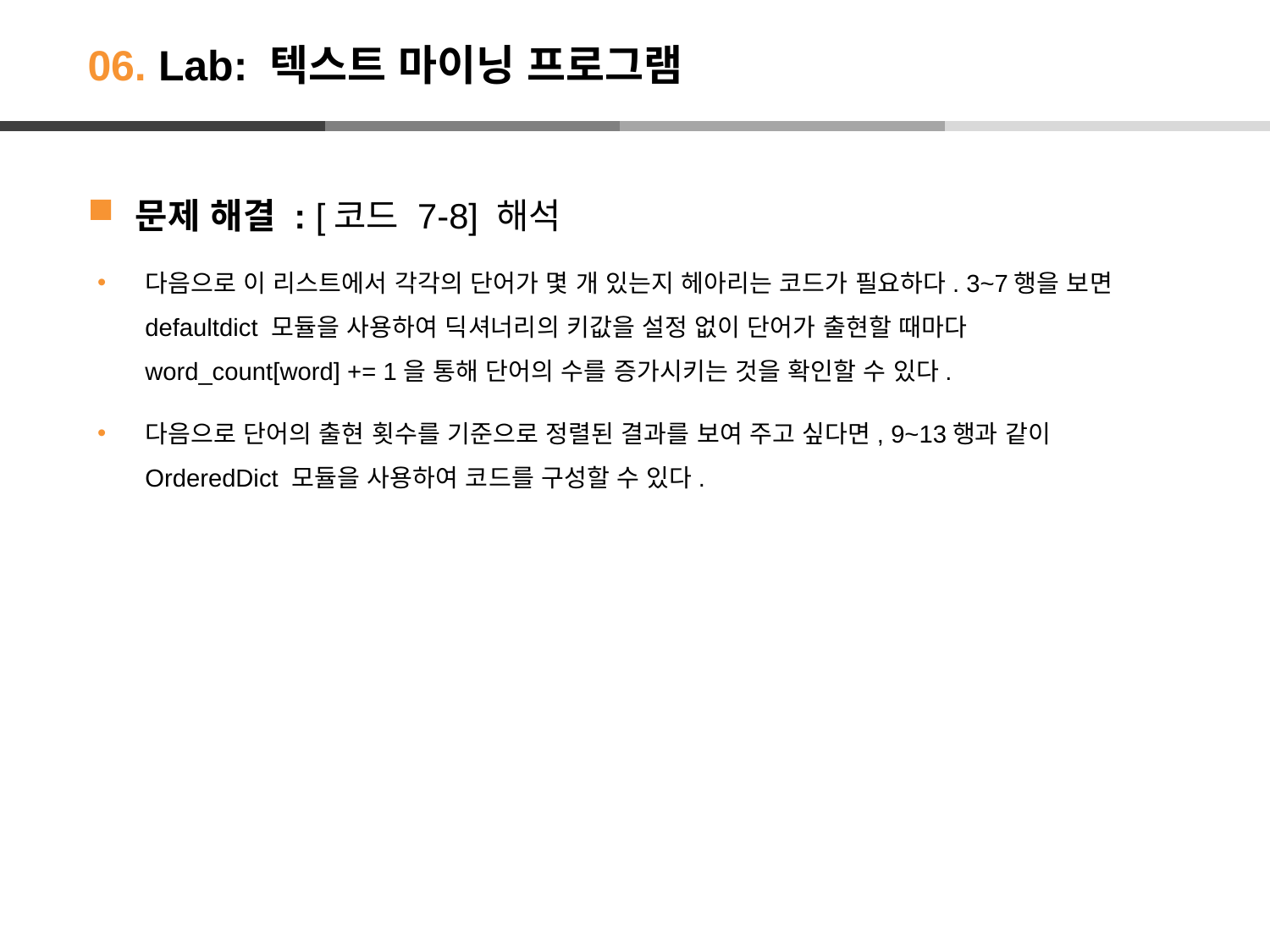

# 06. Lab: 텍스트 마이닝 프로그램
문제 해결 : [코드 7-8] 해석
다음으로 이 리스트에서 각각의 단어가 몇 개 있는지 헤아리는 코드가 필요하다. 3~7행을 보면 defaultdict 모듈을 사용하여 딕셔너리의 키값을 설정 없이 단어가 출현할 때마다 word_count[word] += 1을 통해 단어의 수를 증가시키는 것을 확인할 수 있다.
다음으로 단어의 출현 횟수를 기준으로 정렬된 결과를 보여 주고 싶다면, 9~13행과 같이OrderedDict 모듈을 사용하여 코드를 구성할 수 있다.